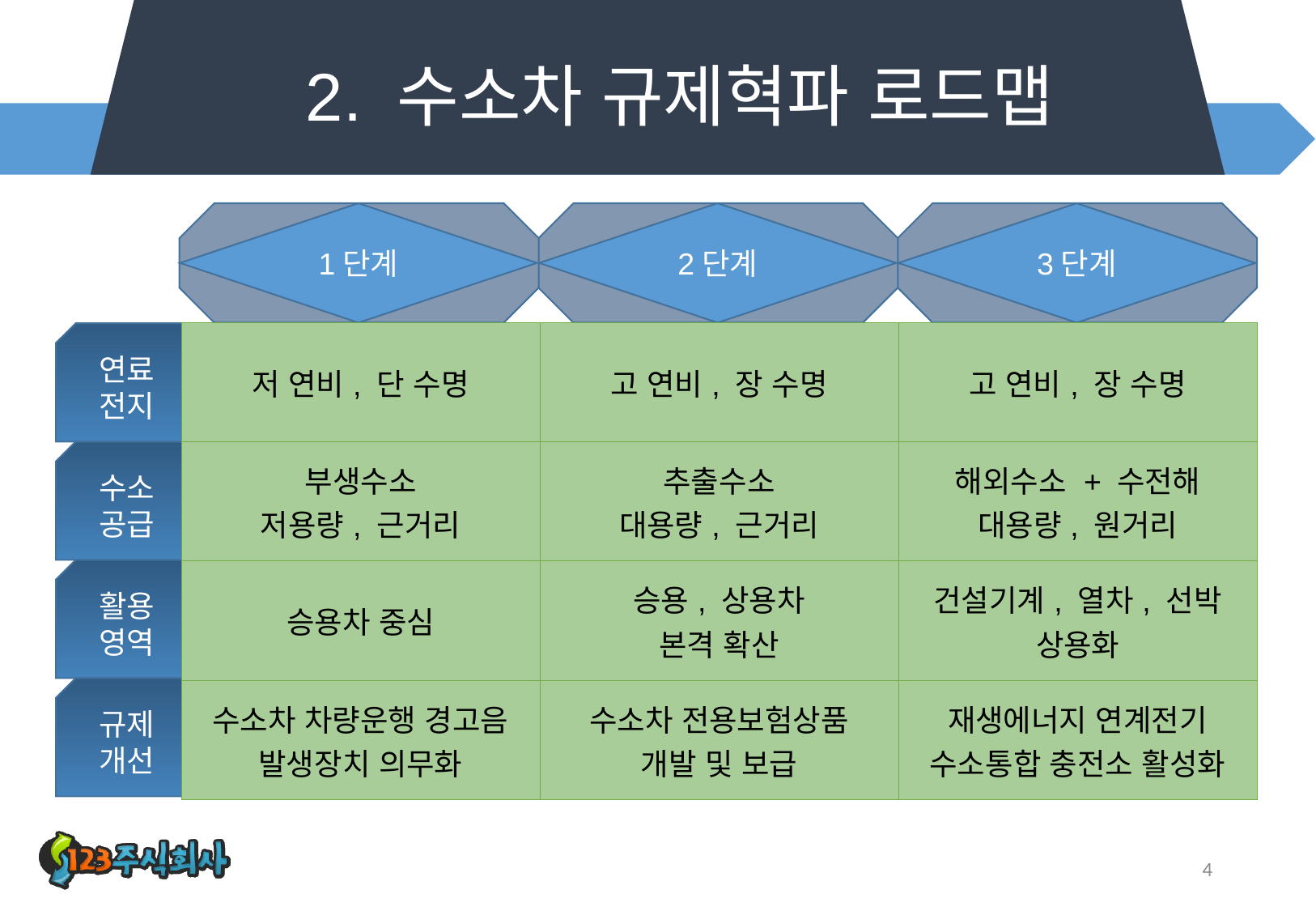

# 2. 수소차 규제혁파 로드맵

1단계

2단계

3단계
| 저 연비, 단 수명 | 고 연비, 장 수명 | 고 연비, 장 수명 |
| --- | --- | --- |
| 부생수소 저용량, 근거리 | 추출수소 대용량, 근거리 | 해외수소 + 수전해 대용량, 원거리 |
| 승용차 중심 | 승용, 상용차 본격 확산 | 건설기계, 열차, 선박 상용화 |
| 수소차 차량운행 경고음 발생장치 의무화 | 수소차 전용보험상품 개발 및 보급 | 재생에너지 연계전기 수소통합 충전소 활성화 |
연료
전지
수소
공급
활용
영역
규제
개선
4